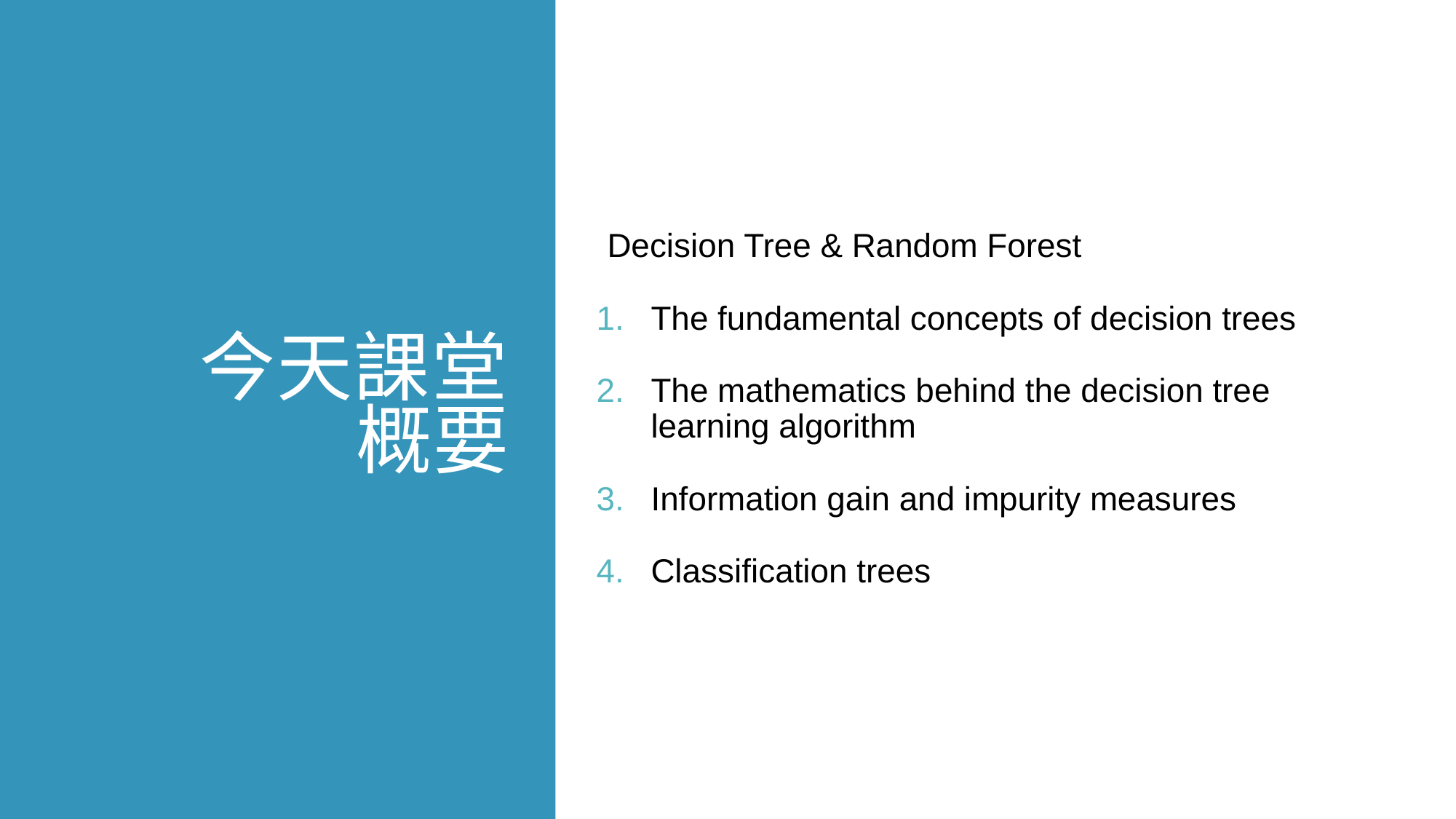

# 今天課堂概要
Decision Tree & Random Forest
The fundamental concepts of decision trees
The mathematics behind the decision tree learning algorithm
Information gain and impurity measures
Classification trees